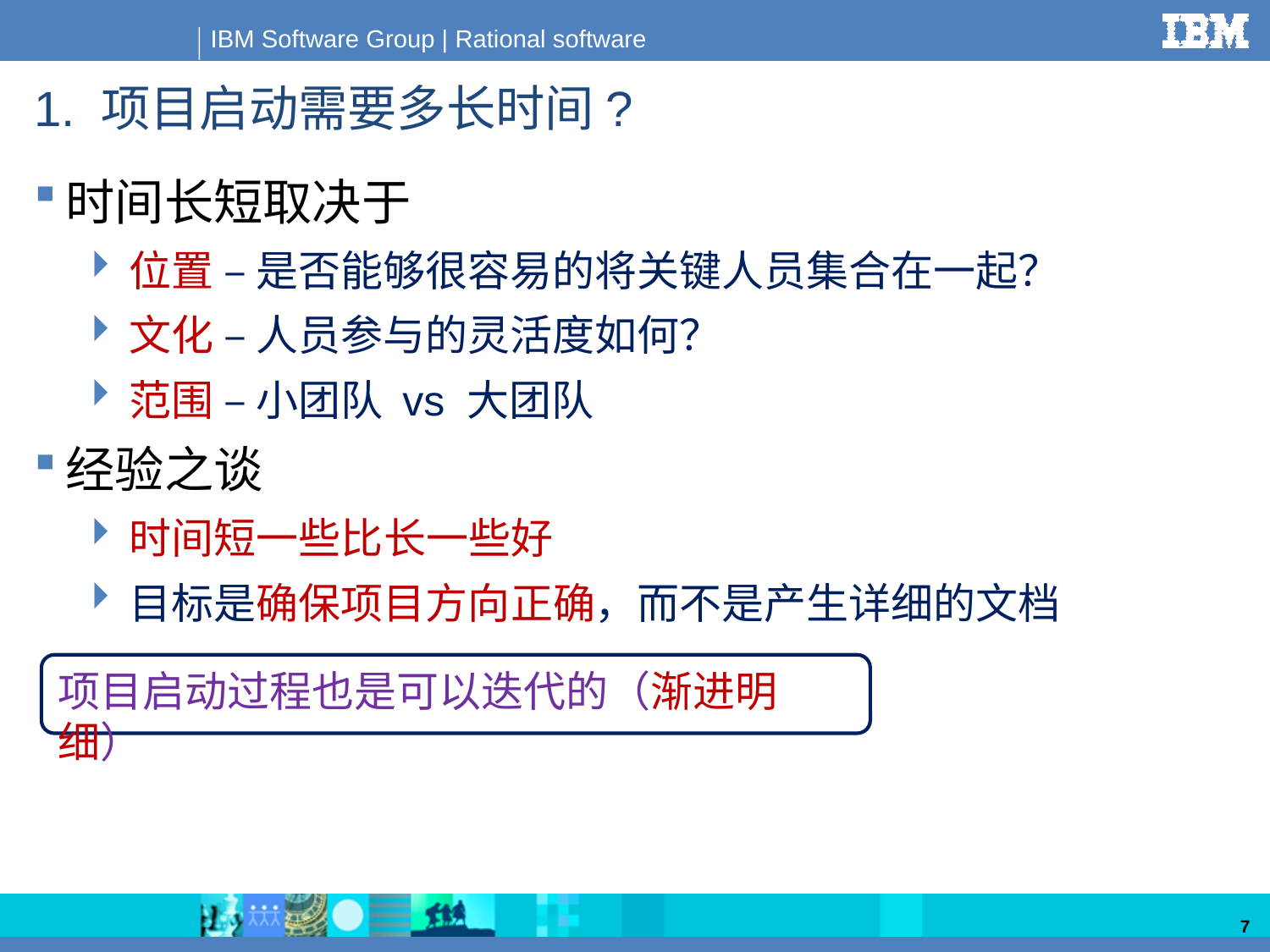

# 1. 项目启动需要多长时间?
时间长短取决于
位置 – 是否能够很容易的将关键人员集合在一起？
文化 – 人员参与的灵活度如何？
范围 – 小团队 vs 大团队
经验之谈
时间短一些比长一些好
目标是确保项目方向正确，而不是产生详细的文档
项目启动过程也是可以迭代的（渐进明细）
7